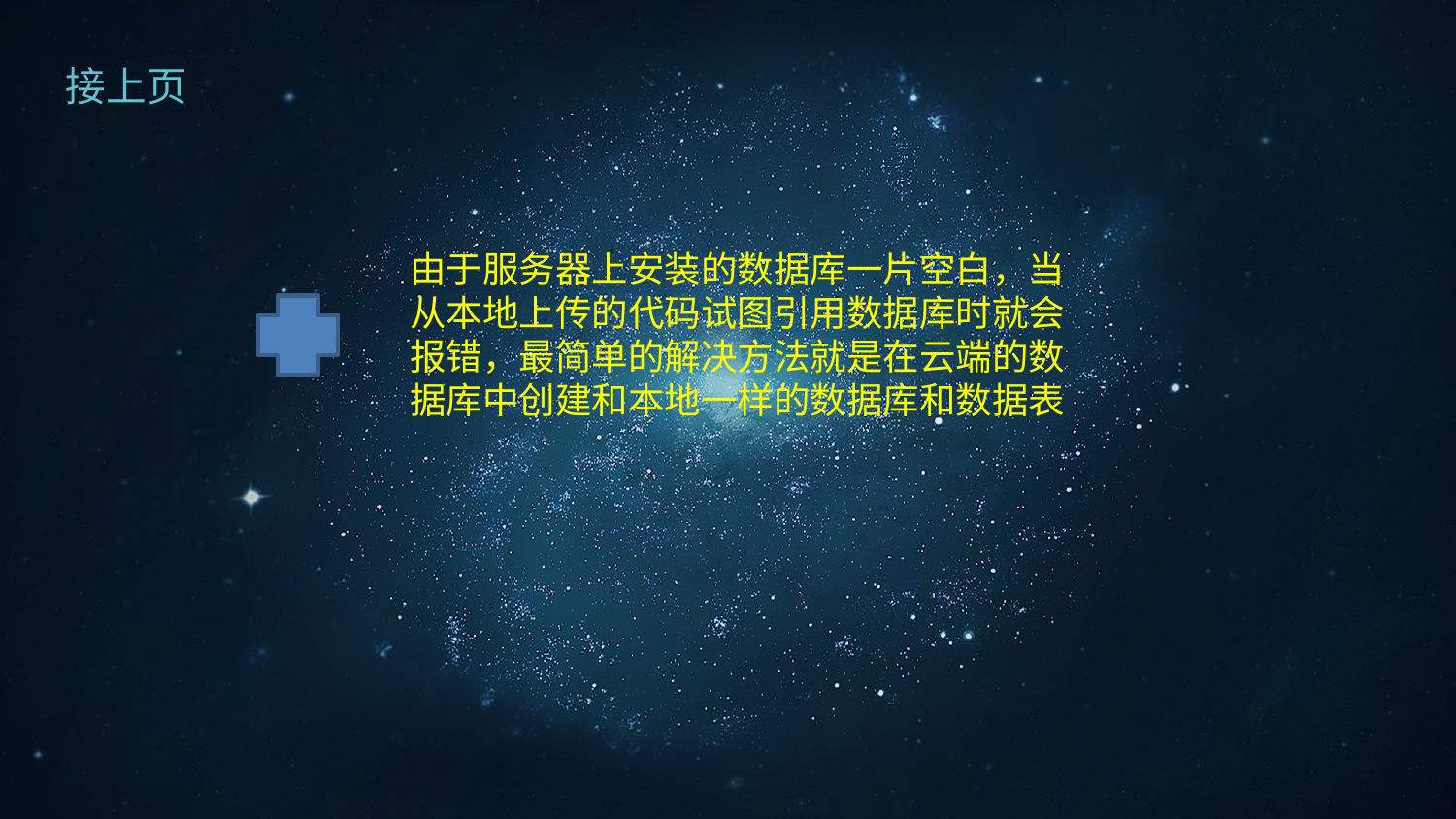

接上页
由于服务器上安装的数据库一片空白，当从本地上传的代码试图引用数据库时就会报错，最简单的解决方法就是在云端的数据库中创建和本地一样的数据库和数据表